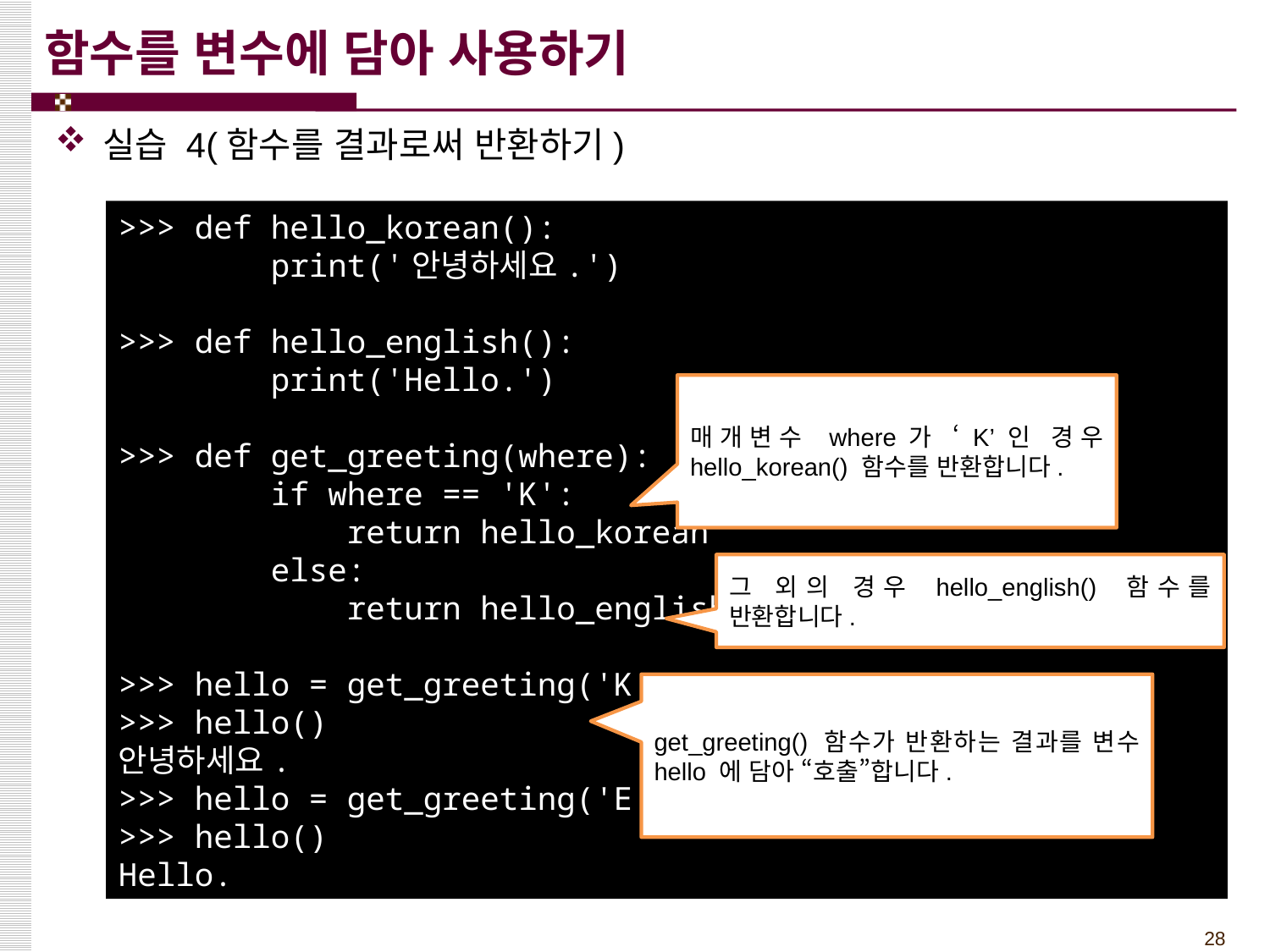

# 함수를 변수에 담아 사용하기
실습 4(함수를 결과로써 반환하기)
>>> def hello_korean():
        print('안녕하세요.')

>>> def hello_english():
        print('Hello.')

>>> def get_greeting(where):
        if where == 'K':
            return hello_korean
        else:
            return hello_english

>>> hello = get_greeting('K')
>>> hello()
안녕하세요.
>>> hello = get_greeting('E')
>>> hello()
Hello.
매개변수 where가 ‘K’인 경우 hello_korean() 함수를 반환합니다.
그 외의 경우 hello_english() 함수를 반환합니다.
get_greeting() 함수가 반환하는 결과를 변수 hello 에 담아 “호출”합니다.